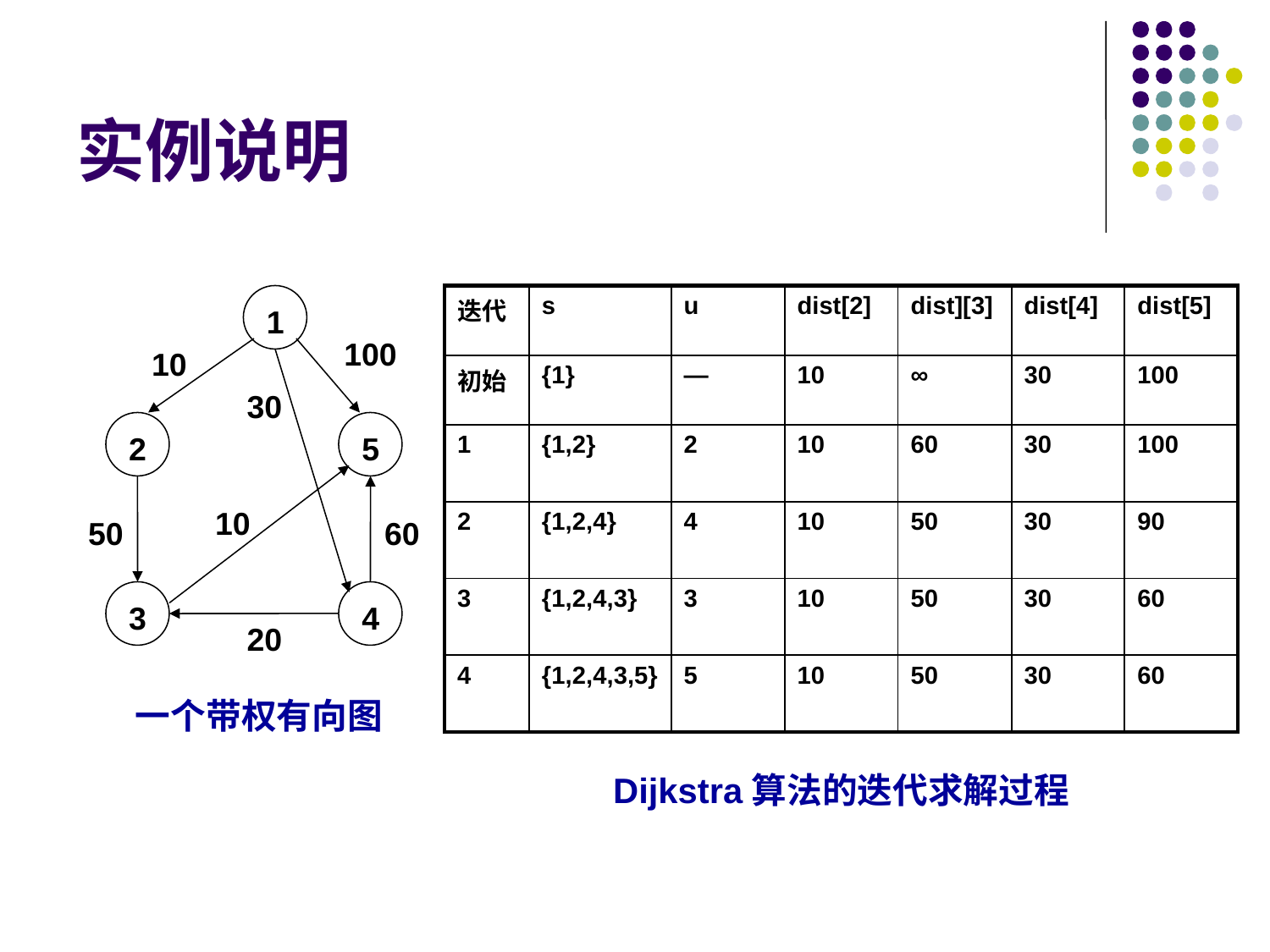

# 实例说明

1
100
10

30

2

5

10
50
60

3

4

20
一个带权有向图
| 迭代 | s | u | dist[2] | dist][3] | dist[4] | dist[5] |
| --- | --- | --- | --- | --- | --- | --- |
| 初始 | {1} | — | 10 | ∞ | 30 | 100 |
| 1 | {1,2} | 2 | 10 | 60 | 30 | 100 |
| 2 | {1,2,4} | 4 | 10 | 50 | 30 | 90 |
| 3 | {1,2,4,3} | 3 | 10 | 50 | 30 | 60 |
| 4 | {1,2,4,3,5} | 5 | 10 | 50 | 30 | 60 |
Dijkstra算法的迭代求解过程